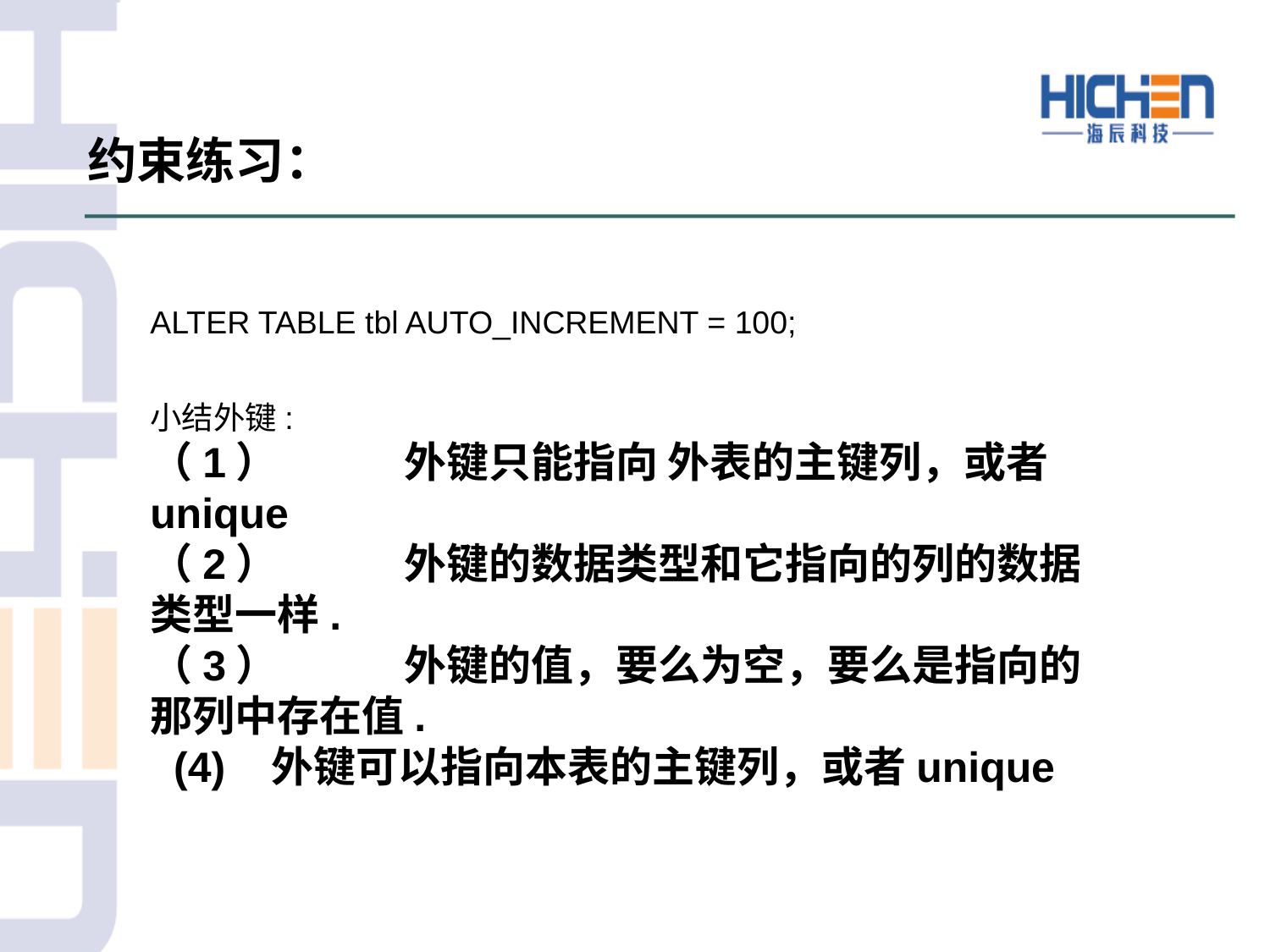

约束练习：

ALTER TABLE tbl AUTO_INCREMENT = 100;
小结外键:
（1）	外键只能指向 外表的主键列，或者  unique
（2）	外键的数据类型和它指向的列的数据类型一样.
（3）	外键的值，要么为空，要么是指向的那列中存在值.
  (4)   外键可以指向本表的主键列，或者unique